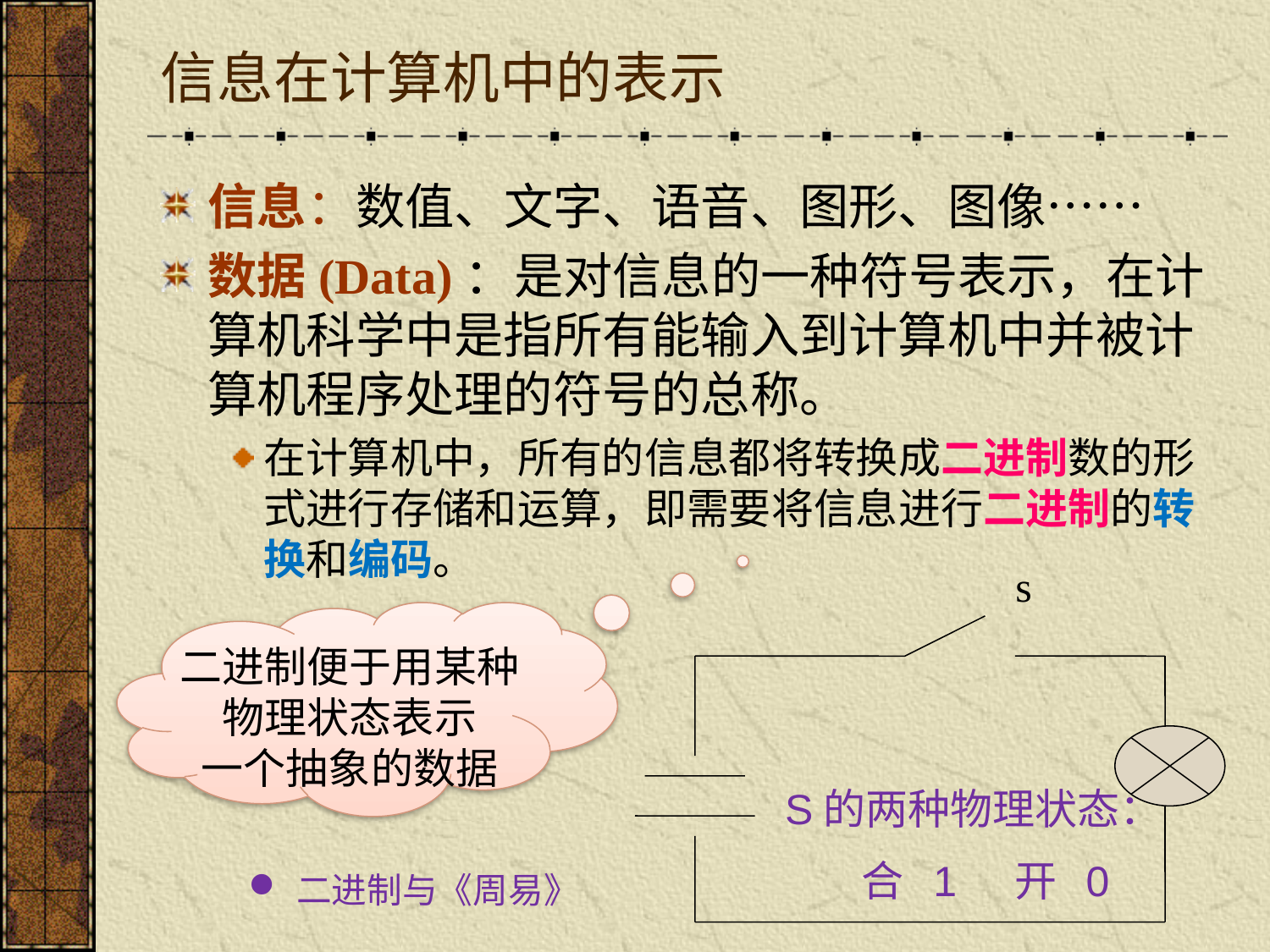

# 信息在计算机中的表示
信息：数值、文字、语音、图形、图像……
数据(Data)：是对信息的一种符号表示，在计算机科学中是指所有能输入到计算机中并被计算机程序处理的符号的总称。
在计算机中，所有的信息都将转换成二进制数的形式进行存储和运算，即需要将信息进行二进制的转换和编码。

s

二进制便于用某种
物理状态表示
一个抽象的数据

S的两种物理状态：
       合  1    开  0

二进制与《周易》